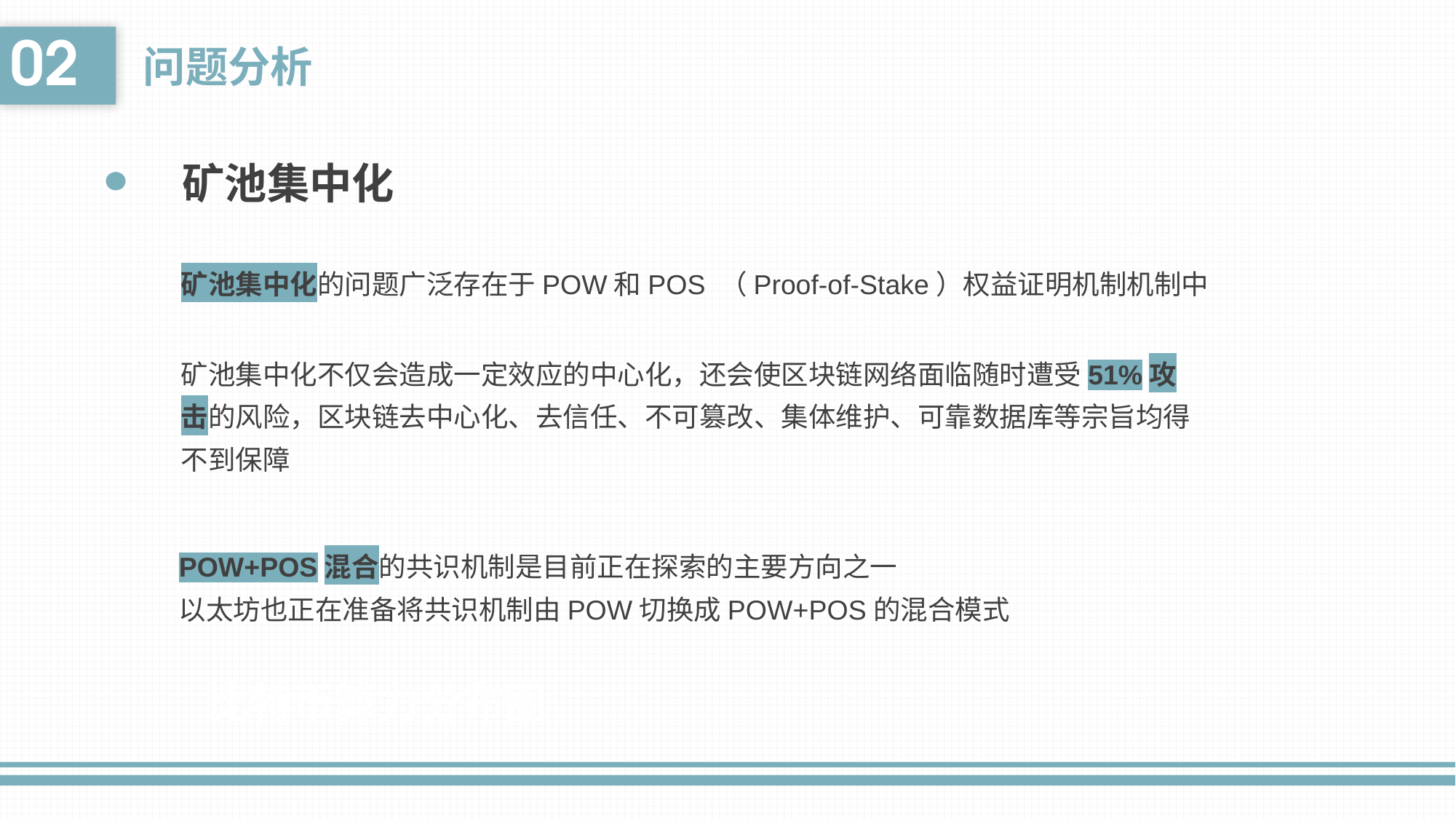

02
问题分析
矿池集中化

矿池集中化的问题广泛存在于POW和POS （Proof-of-Stake）权益证明机制机制中
矿池集中化不仅会造成一定效应的中心化，还会使区块链网络面临随时遭受51%攻击的风险，区块链去中心化、去信任、不可篡改、集体维护、可靠数据库等宗旨均得不到保障
POW+POS混合的共识机制是目前正在探索的主要方向之一
以太坊也正在准备将共识机制由POW切换成POW+POS的混合模式
比特币算力分布图